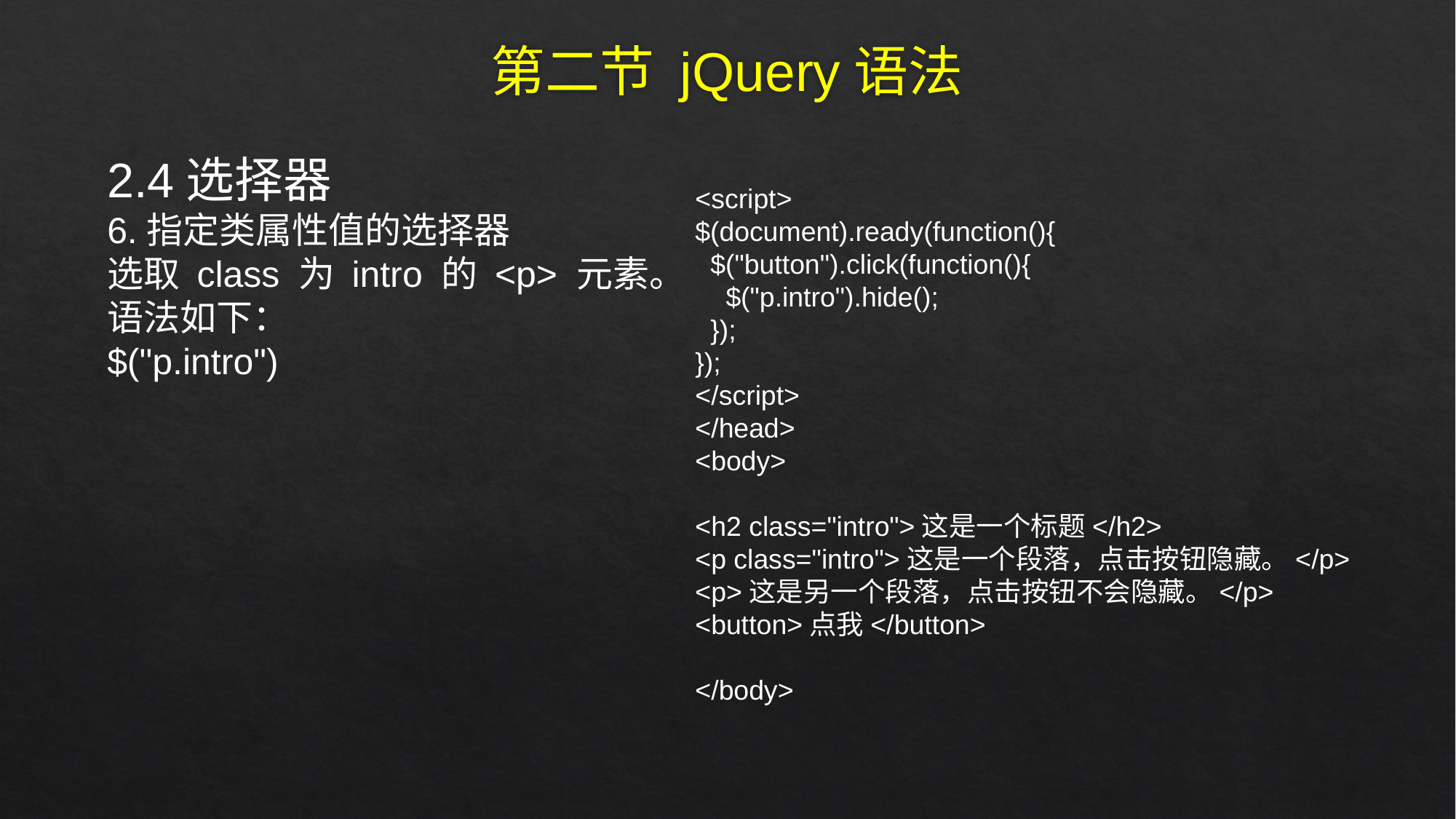

# 第二节 jQuery语法
2.4选择器
6.指定类属性值的选择器
选取 class 为 intro 的 <p> 元素。
语法如下：
$("p.intro")

<script>
$(document).ready(function(){
  $("button").click(function(){
    $("p.intro").hide();
  });
});
</script>
</head>
<body>

<h2 class="intro">这是一个标题</h2>
<p class="intro">这是一个段落，点击按钮隐藏。</p>
<p>这是另一个段落，点击按钮不会隐藏。</p>
<button>点我</button>

</body>